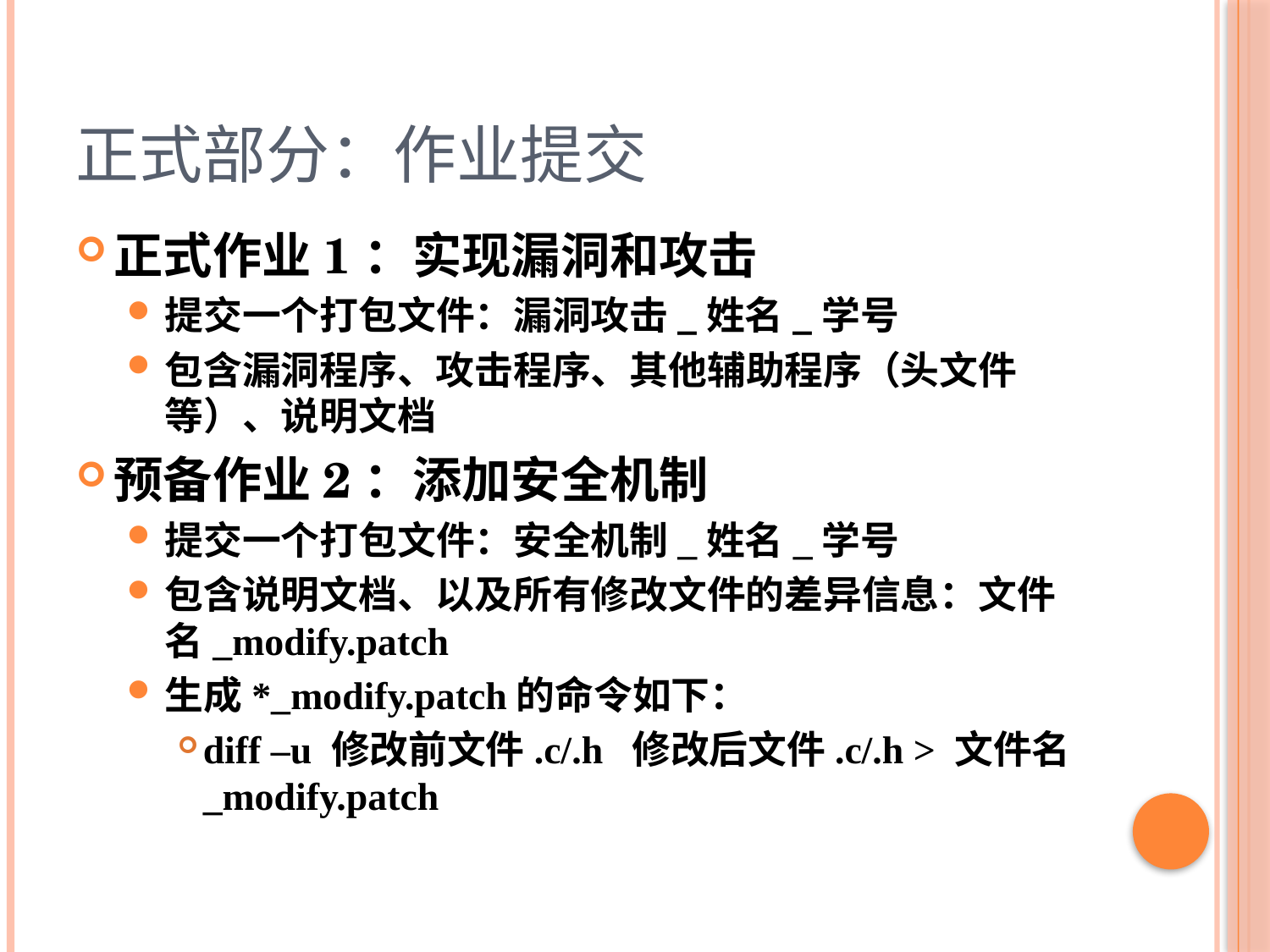

# 正式部分：作业提交
正式作业1：实现漏洞和攻击
提交一个打包文件：漏洞攻击_姓名_学号
包含漏洞程序、攻击程序、其他辅助程序（头文件等）、说明文档
预备作业2：添加安全机制
提交一个打包文件：安全机制_姓名_学号
包含说明文档、以及所有修改文件的差异信息：文件名_modify.patch
生成*_modify.patch的命令如下：
diff –u 修改前文件.c/.h  修改后文件.c/.h > 文件名_modify.patch